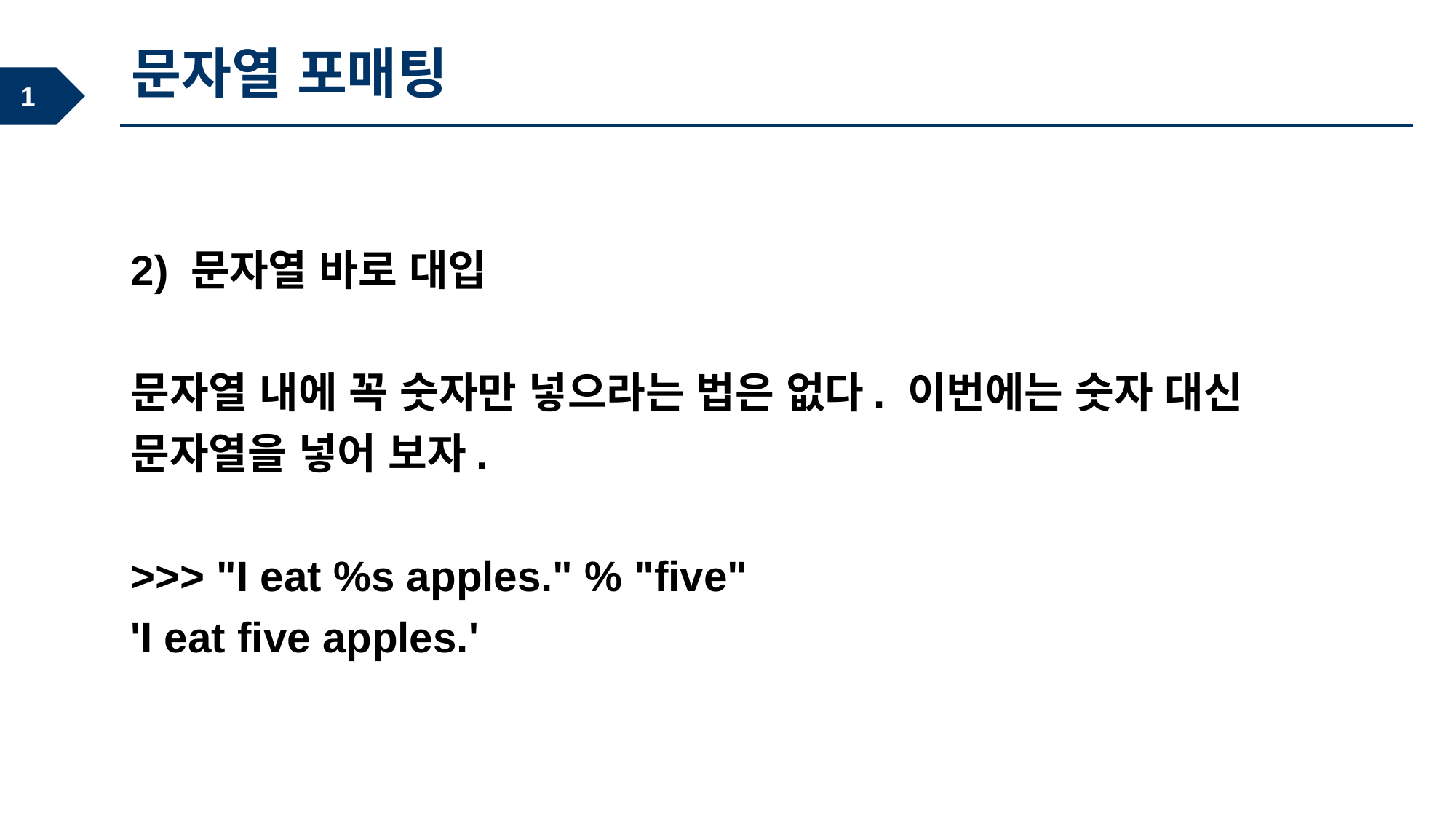

문자열 포매팅
2) 문자열 바로 대입

문자열 내에 꼭 숫자만 넣으라는 법은 없다. 이번에는 숫자 대신 문자열을 넣어 보자.

>>> "I eat %s apples." % "five"
'I eat five apples.'